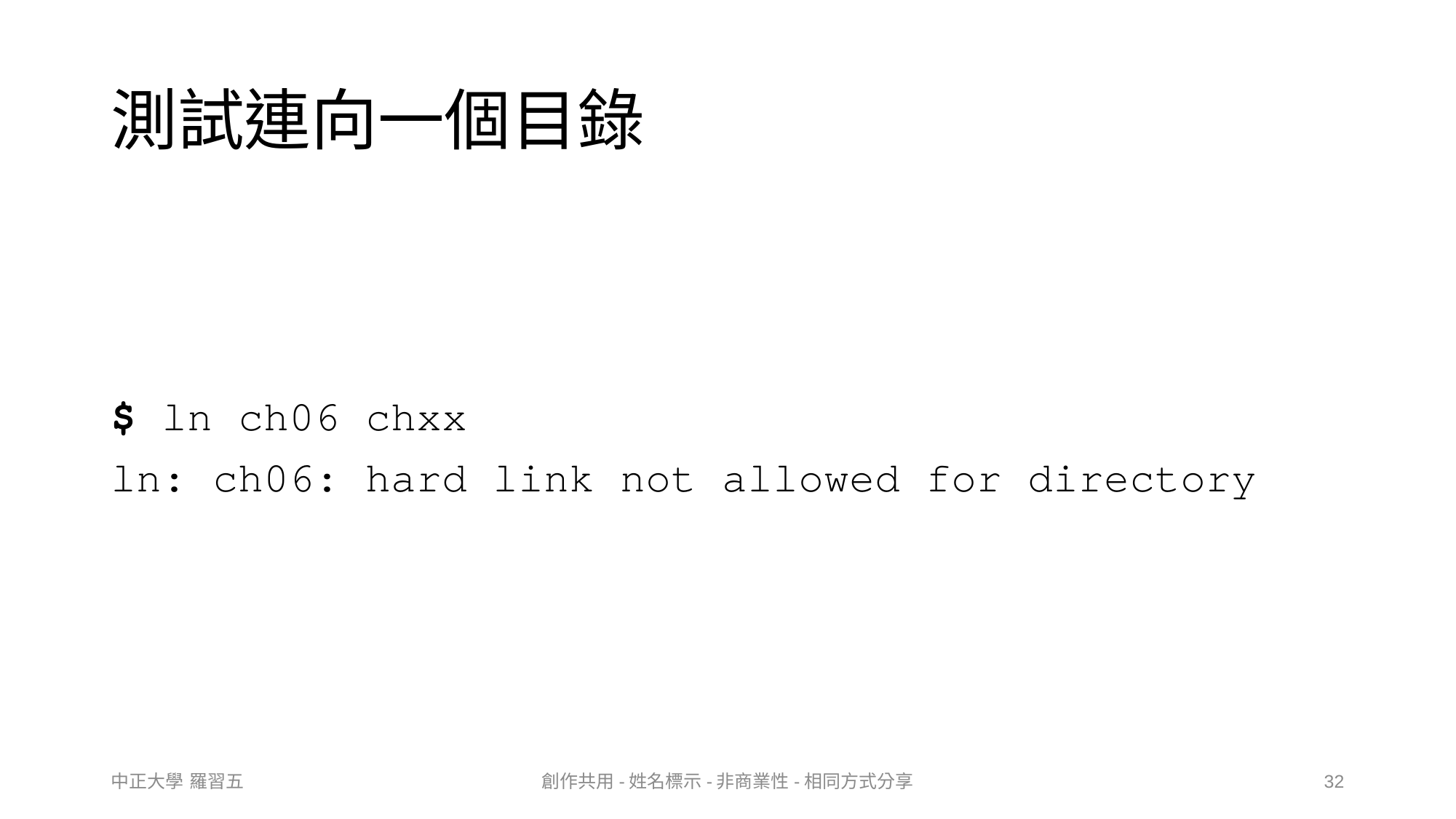

測試連向一個目錄
$ ln ch06 chxx
ln: ch06: hard link not allowed for directory

中正大學 羅習五
創作共用-姓名標示-非商業性-相同方式分享
32